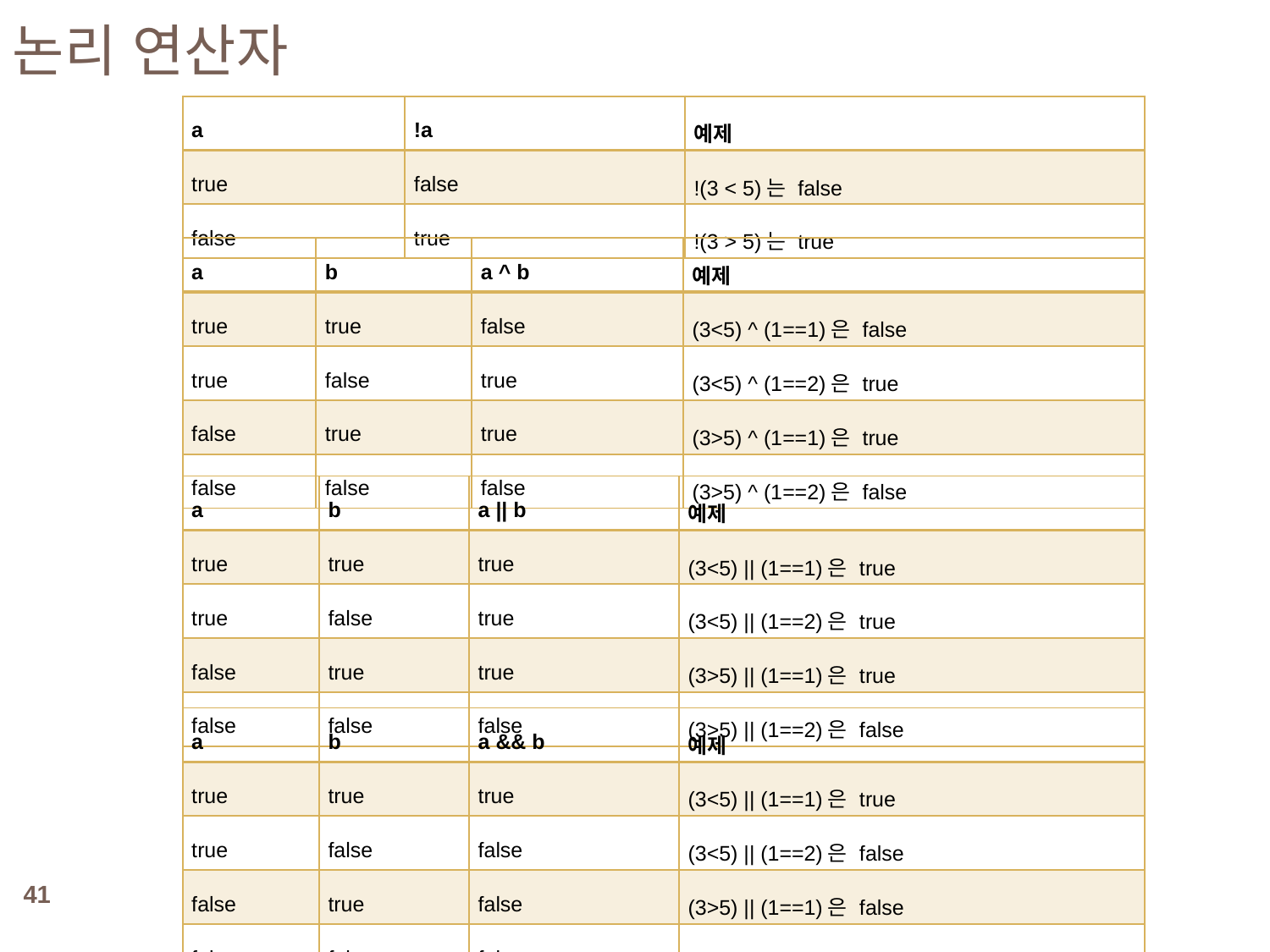

논리 연산자
| a | !a | 예제 |
| --- | --- | --- |
| true | false | !(3 < 5)는 false |
| false | true | !(3 > 5)는 true |
| a | b | a ^ b | 예제 |
| --- | --- | --- | --- |
| true | true | false | (3<5) ^ (1==1)은 false |
| true | false | true | (3<5) ^ (1==2)은 true |
| false | true | true | (3>5) ^ (1==1)은 true |
| false | false | false | (3>5) ^ (1==2)은 false |
| a | b | a || b | 예제 |
| --- | --- | --- | --- |
| true | true | true | (3<5) || (1==1)은 true |
| true | false | true | (3<5) || (1==2)은 true |
| false | true | true | (3>5) || (1==1)은 true |
| false | false | false | (3>5) || (1==2)은 false |
| a | b | a && b | 예제 |
| --- | --- | --- | --- |
| true | true | true | (3<5) || (1==1)은 true |
| true | false | false | (3<5) || (1==2)은 false |
| false | true | false | (3>5) || (1==1)은 false |
| false | false | false | (3>5) || (1==2)은 false |
41